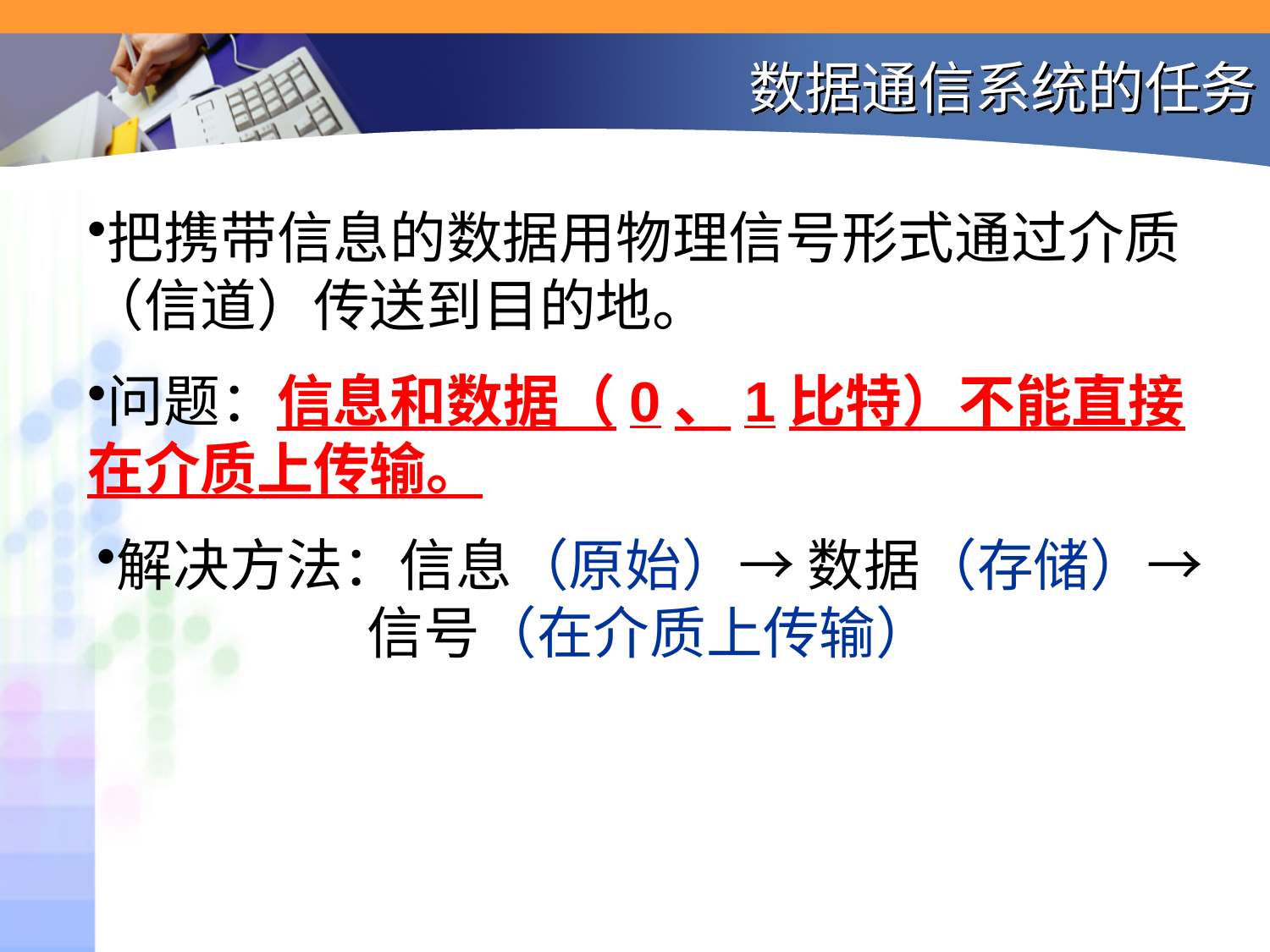

# 数据通信系统的任务
把携带信息的数据用物理信号形式通过介质（信道）传送到目的地。
问题：信息和数据（0、1比特）不能直接在介质上传输。
解决方法：信息（原始）→ 数据（存储）→信号（在介质上传输）